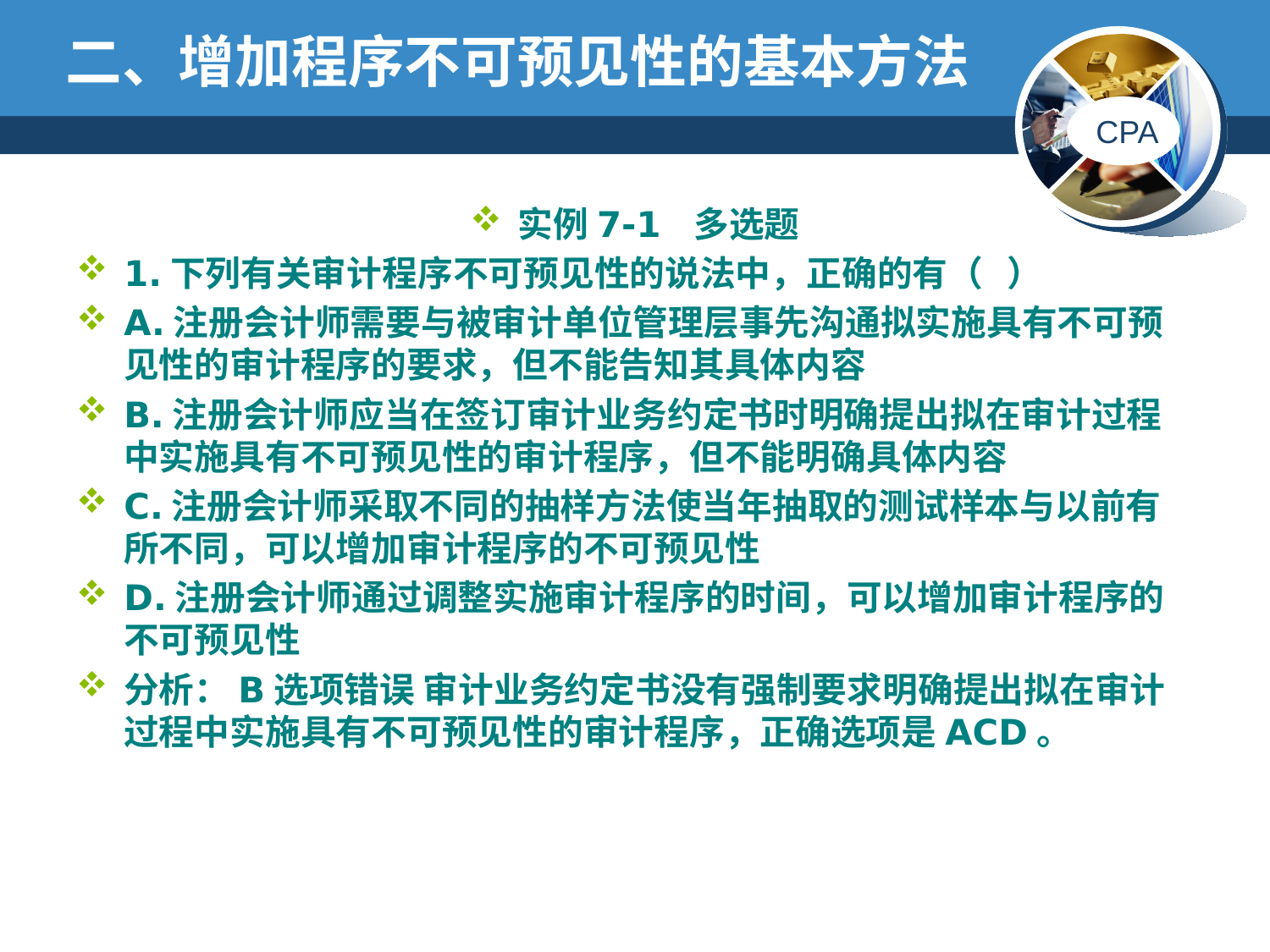

# 二、增加程序不可预见性的基本方法
实例7-1  多选题
1.下列有关审计程序不可预见性的说法中，正确的有（   ）
A.注册会计师需要与被审计单位管理层事先沟通拟实施具有不可预见性的审计程序的要求，但不能告知其具体内容
B.注册会计师应当在签订审计业务约定书时明确提出拟在审计过程中实施具有不可预见性的审计程序，但不能明确具体内容
C.注册会计师采取不同的抽样方法使当年抽取的测试样本与以前有所不同，可以增加审计程序的不可预见性
D.注册会计师通过调整实施审计程序的时间，可以增加审计程序的不可预见性
分析：B选项错误 审计业务约定书没有强制要求明确提出拟在审计过程中实施具有不可预见性的审计程序，正确选项是ACD。